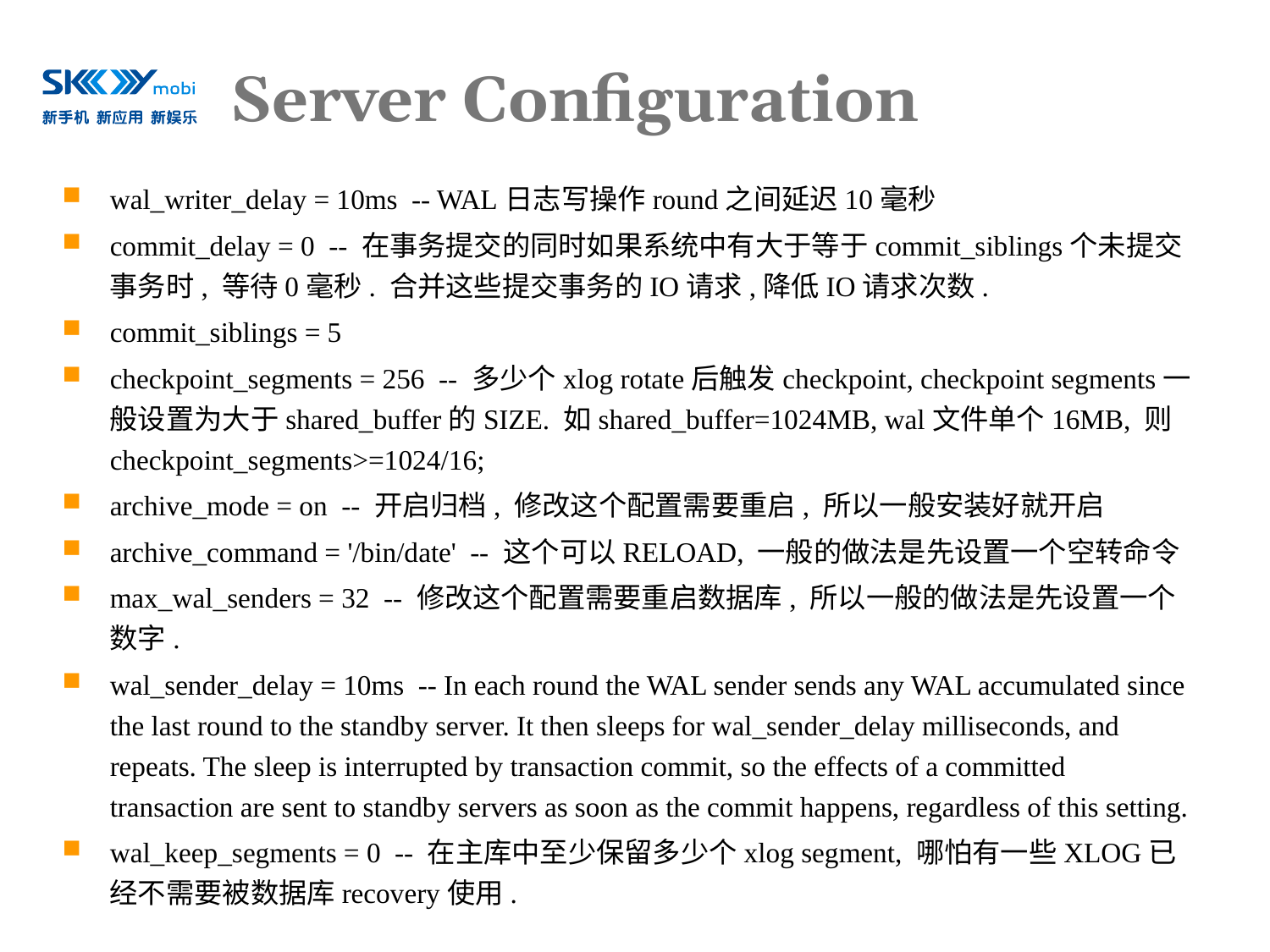

# Server Configuration
wal_writer_delay = 10ms  -- WAL日志写操作round之间延迟10毫秒
commit_delay = 0  -- 在事务提交的同时如果系统中有大于等于commit_siblings个未提交事务时, 等待0毫秒. 合并这些提交事务的IO请求,降低IO请求次数.
commit_siblings = 5
checkpoint_segments = 256  -- 多少个xlog rotate后触发checkpoint, checkpoint segments一般设置为大于shared_buffer的SIZE. 如shared_buffer=1024MB, wal文件单个16MB, 则checkpoint_segments>=1024/16;
archive_mode = on  -- 开启归档, 修改这个配置需要重启, 所以一般安装好就开启
archive_command = '/bin/date'  -- 这个可以RELOAD, 一般的做法是先设置一个空转命令
max_wal_senders = 32  -- 修改这个配置需要重启数据库, 所以一般的做法是先设置一个数字.
wal_sender_delay = 10ms  -- In each round the WAL sender sends any WAL accumulated since the last round to the standby server. It then sleeps for wal_sender_delay milliseconds, and repeats. The sleep is interrupted by transaction commit, so the effects of a committed transaction are sent to standby servers as soon as the commit happens, regardless of this setting.
wal_keep_segments = 0  -- 在主库中至少保留多少个xlog segment, 哪怕有一些XLOG已经不需要被数据库recovery使用.